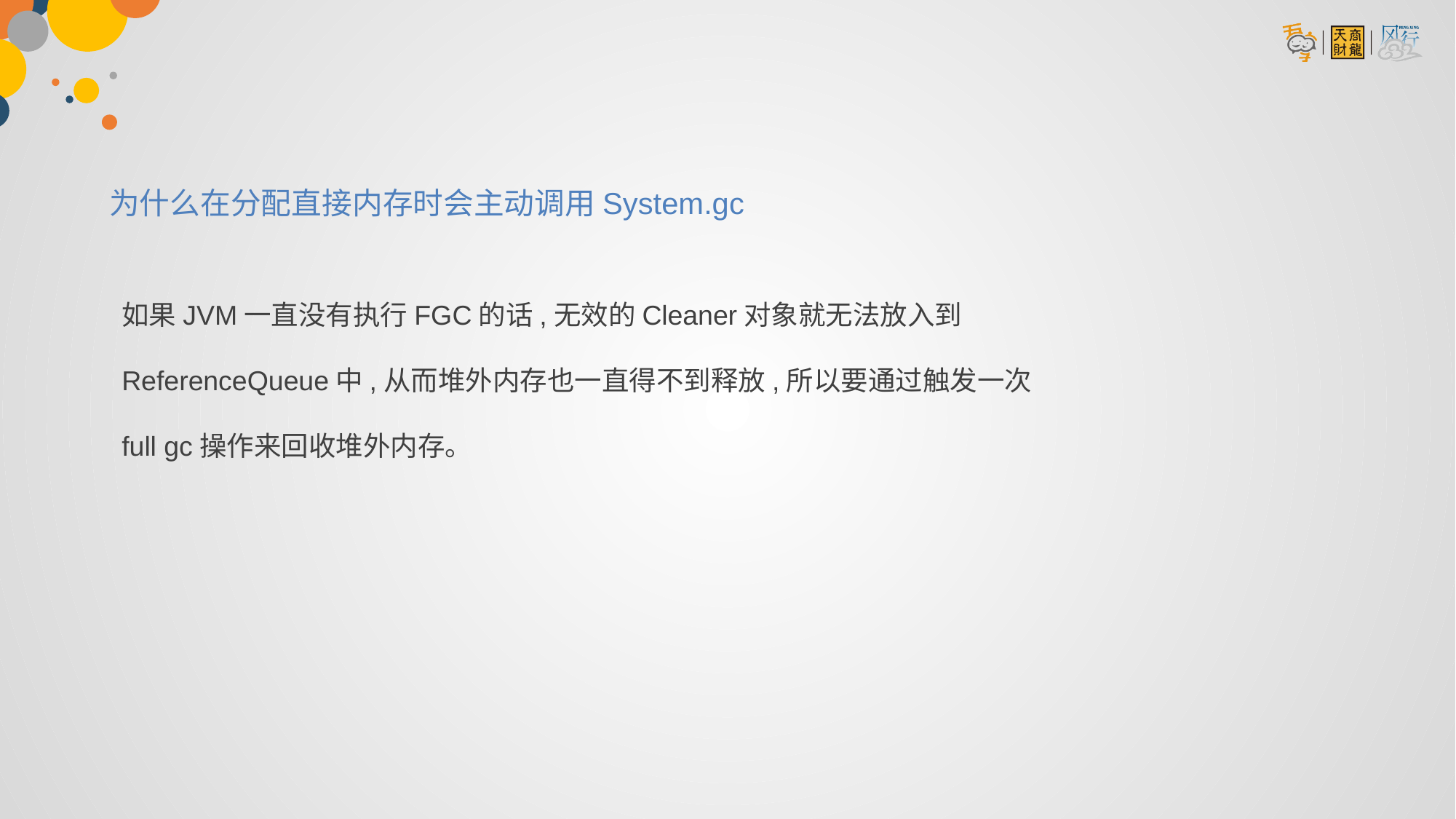

为什么在分配直接内存时会主动调用System.gc
如果JVM一直没有执行FGC的话,无效的Cleaner对象就无法放入到ReferenceQueue中,从而堆外内存也一直得不到释放,所以要通过触发一次full gc操作来回收堆外内存。